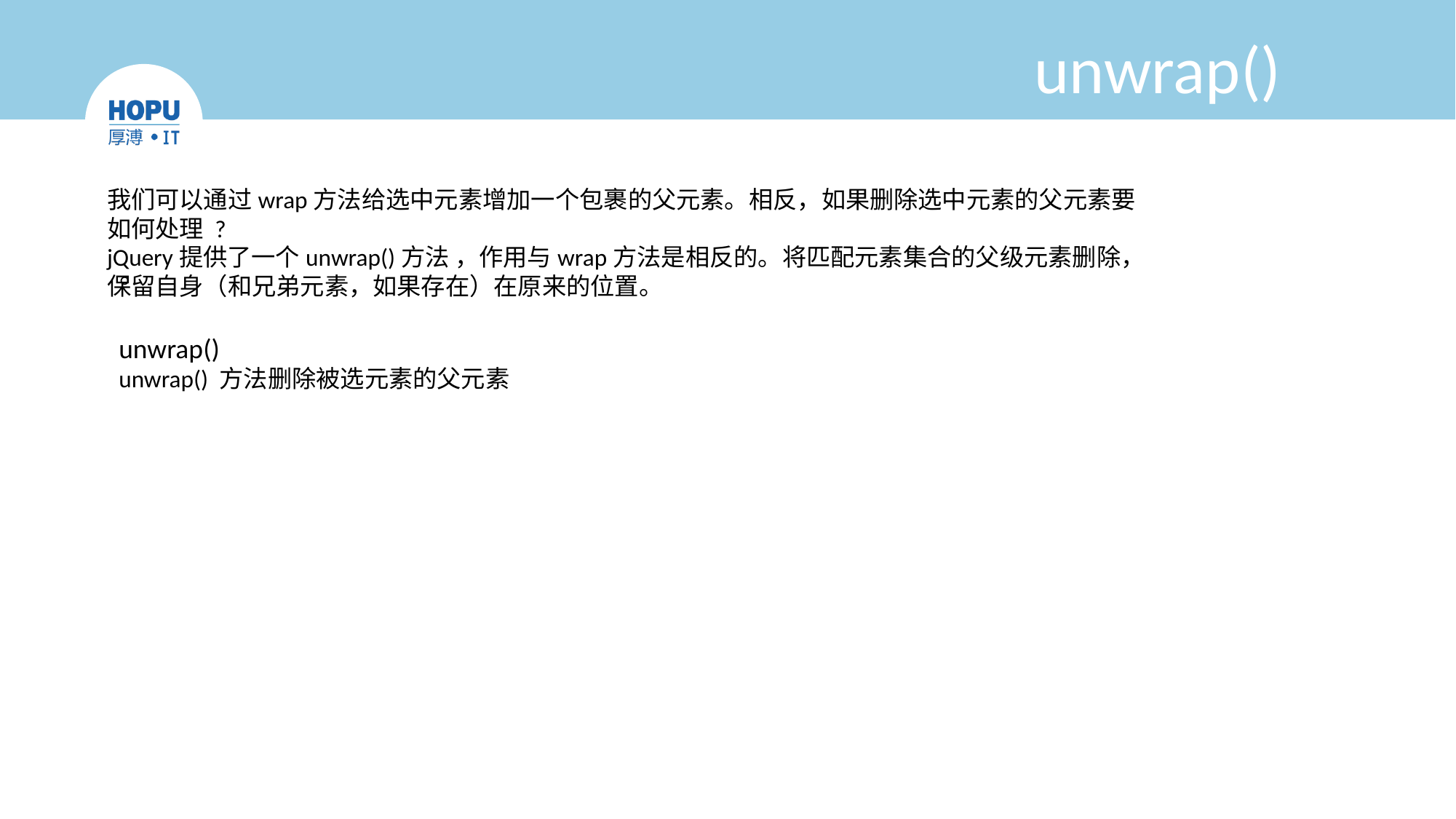

# unwrap()
我们可以通过wrap方法给选中元素增加一个包裹的父元素。相反，如果删除选中元素的父元素要如何处理 ?
jQuery提供了一个unwrap()方法 ，作用与wrap方法是相反的。将匹配元素集合的父级元素删除，保留自身（和兄弟元素，如果存在）在原来的位置。
。

unwrap()
unwrap() 方法删除被选元素的父元素